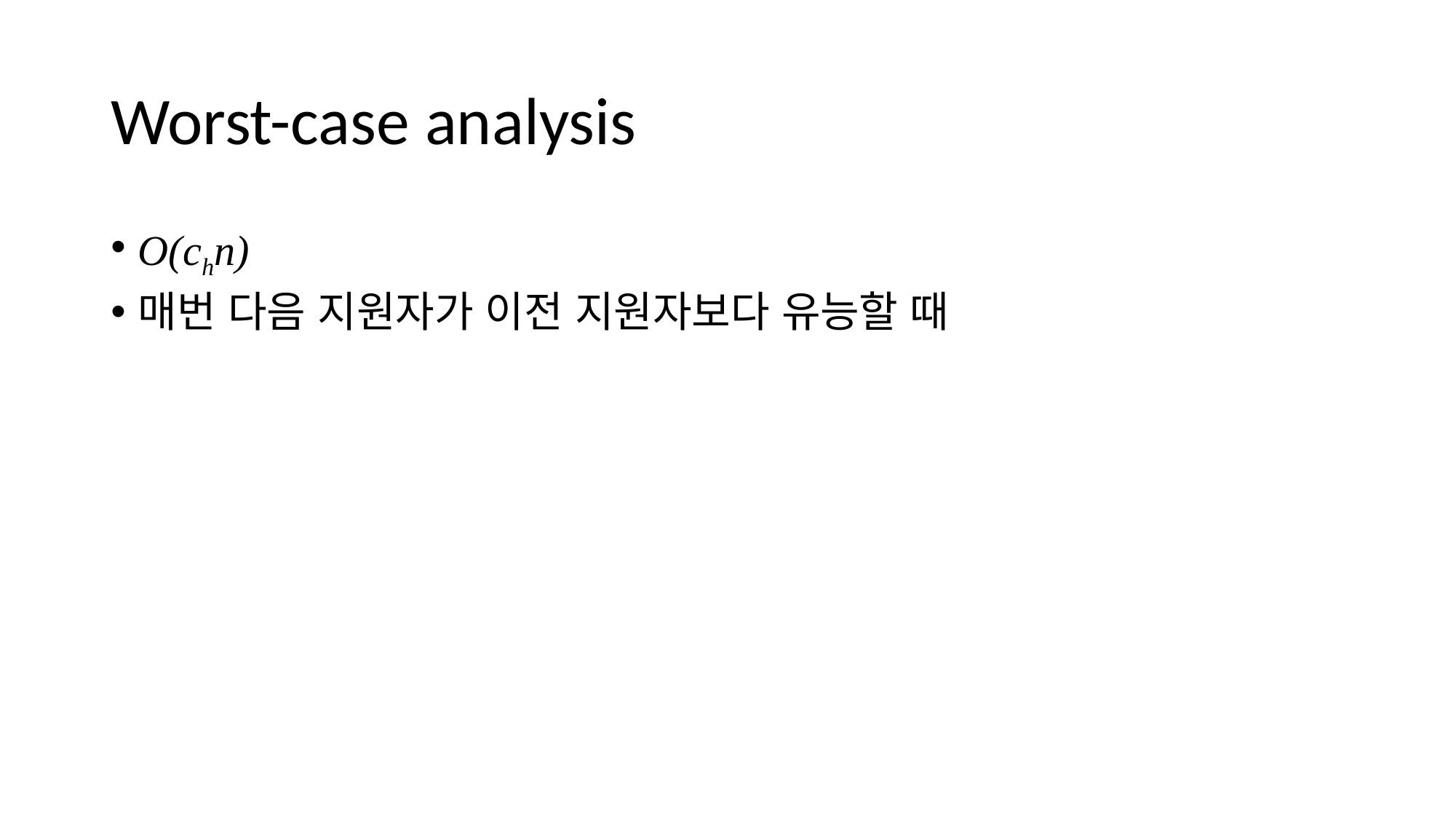

# Worst-case analysis
O(chn)
매번 다음 지원자가 이전 지원자보다 유능할 때